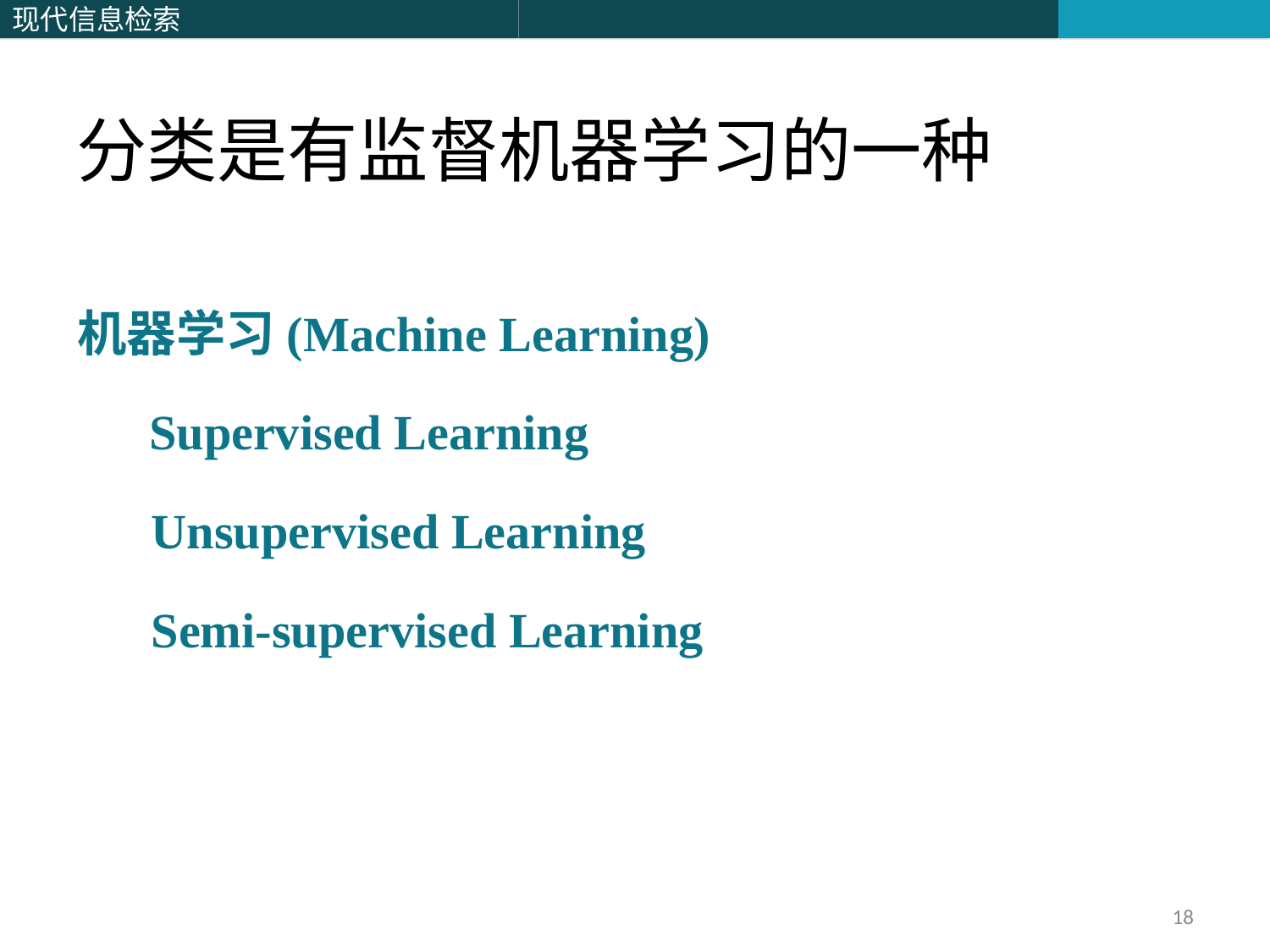

# 分类是有监督机器学习的一种
机器学习(Machine Learning)
	Supervised Learning
      Unsupervised Learning
      Semi-supervised Learning

18